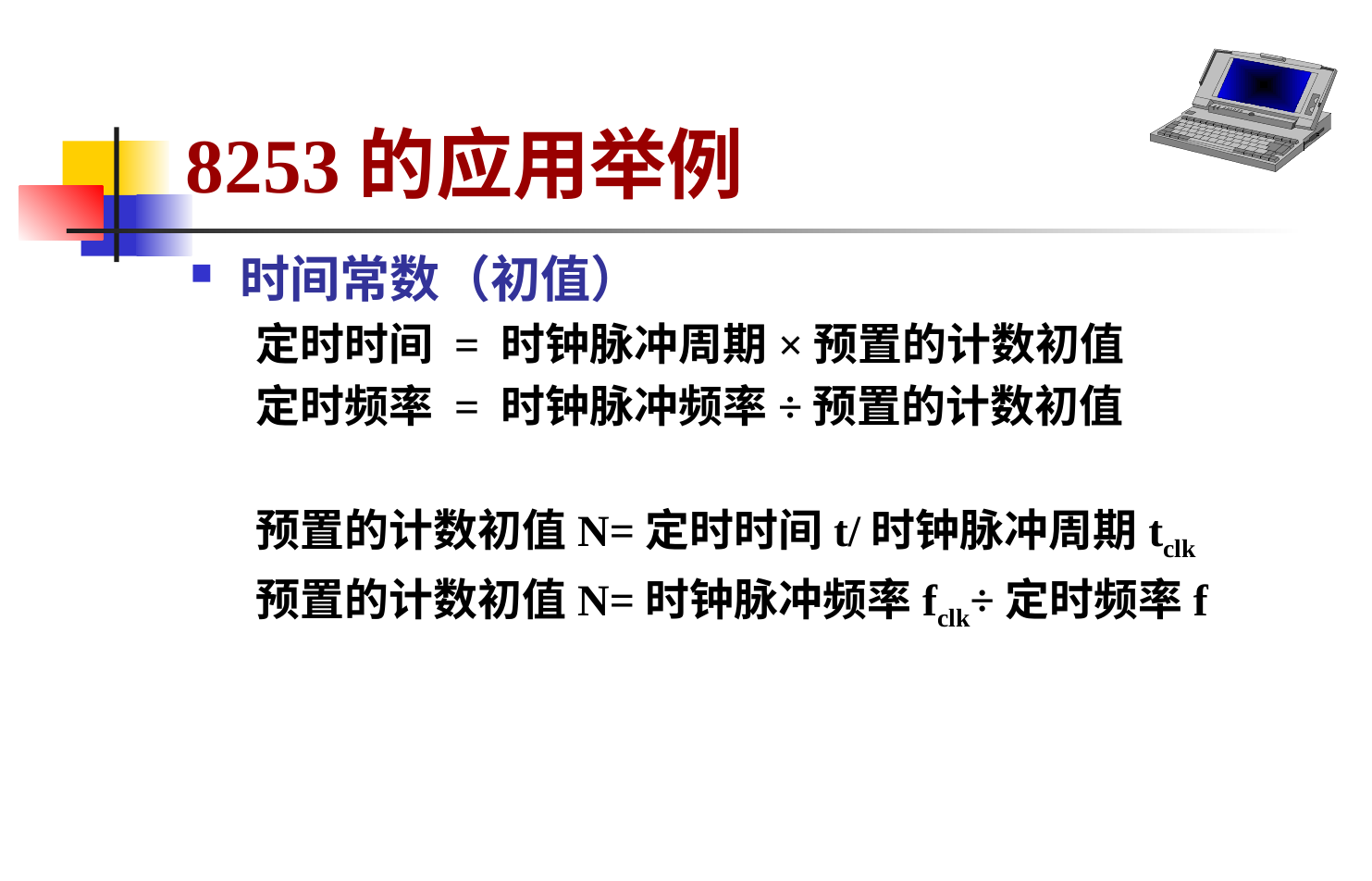

# 8253的应用举例
时间常数（初值）
定时时间 = 时钟脉冲周期×预置的计数初值
定时频率 = 时钟脉冲频率÷预置的计数初值

预置的计数初值N=定时时间t/时钟脉冲周期tclk
预置的计数初值N=时钟脉冲频率fclk÷定时频率f